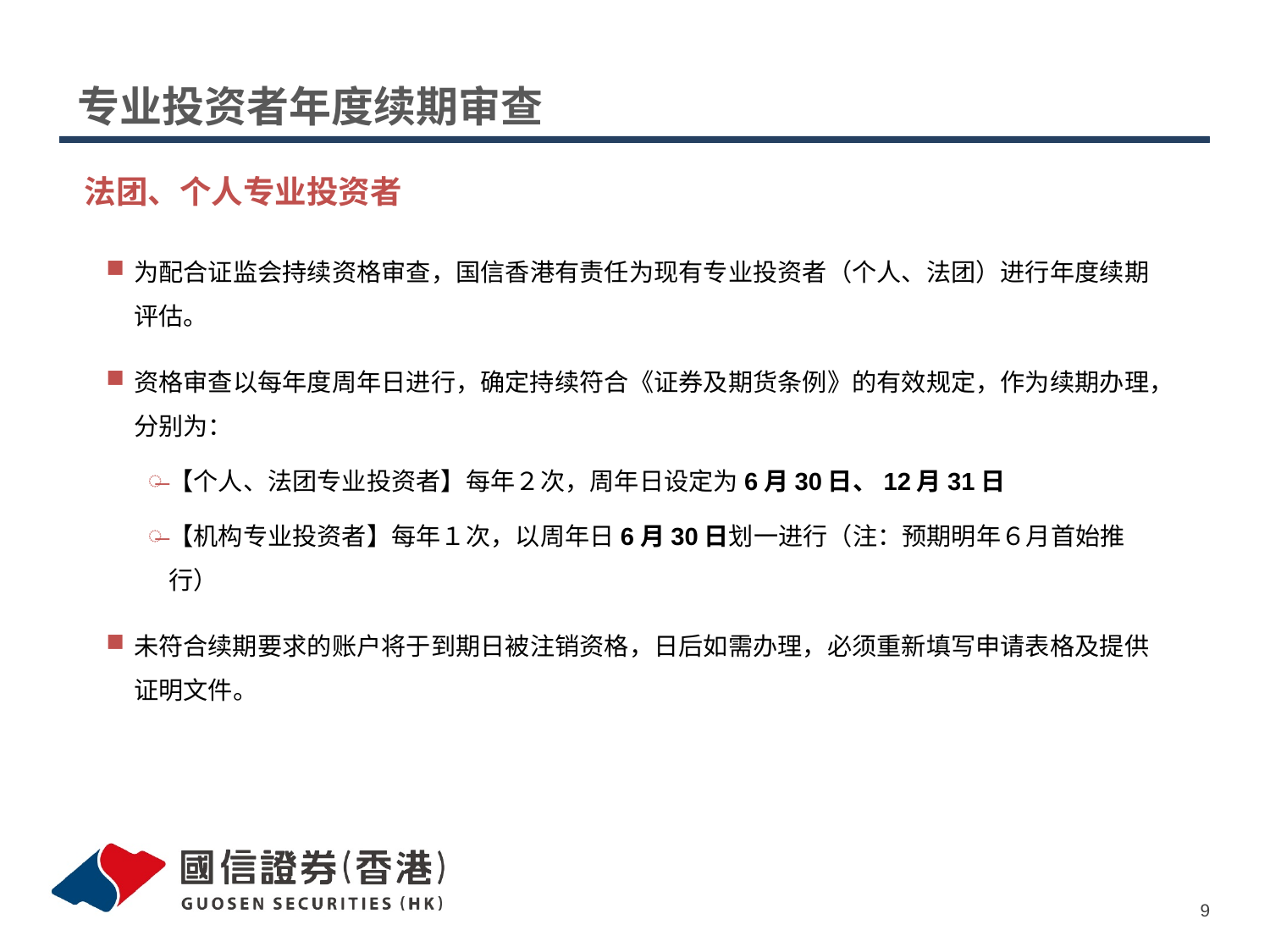

# 专业投资者年度续期审查
法团、个人专业投资者

为配合证监会持续资格审查，国信香港有责任为现有专业投资者（个人、法团）进行年度续期评估。
资格审查以每年度周年日进行，确定持续符合《证券及期货条例》的有效规定，作为续期办理，分别为：
【个人、法团专业投资者】每年２次，周年日设定为6月30日、12月31日
【机构专业投资者】每年１次，以周年日6月30日划一进行（注：预期明年６月首始推行）
未符合续期要求的账户将于到期日被注销资格，日后如需办理，必须重新填写申请表格及提供证明文件。